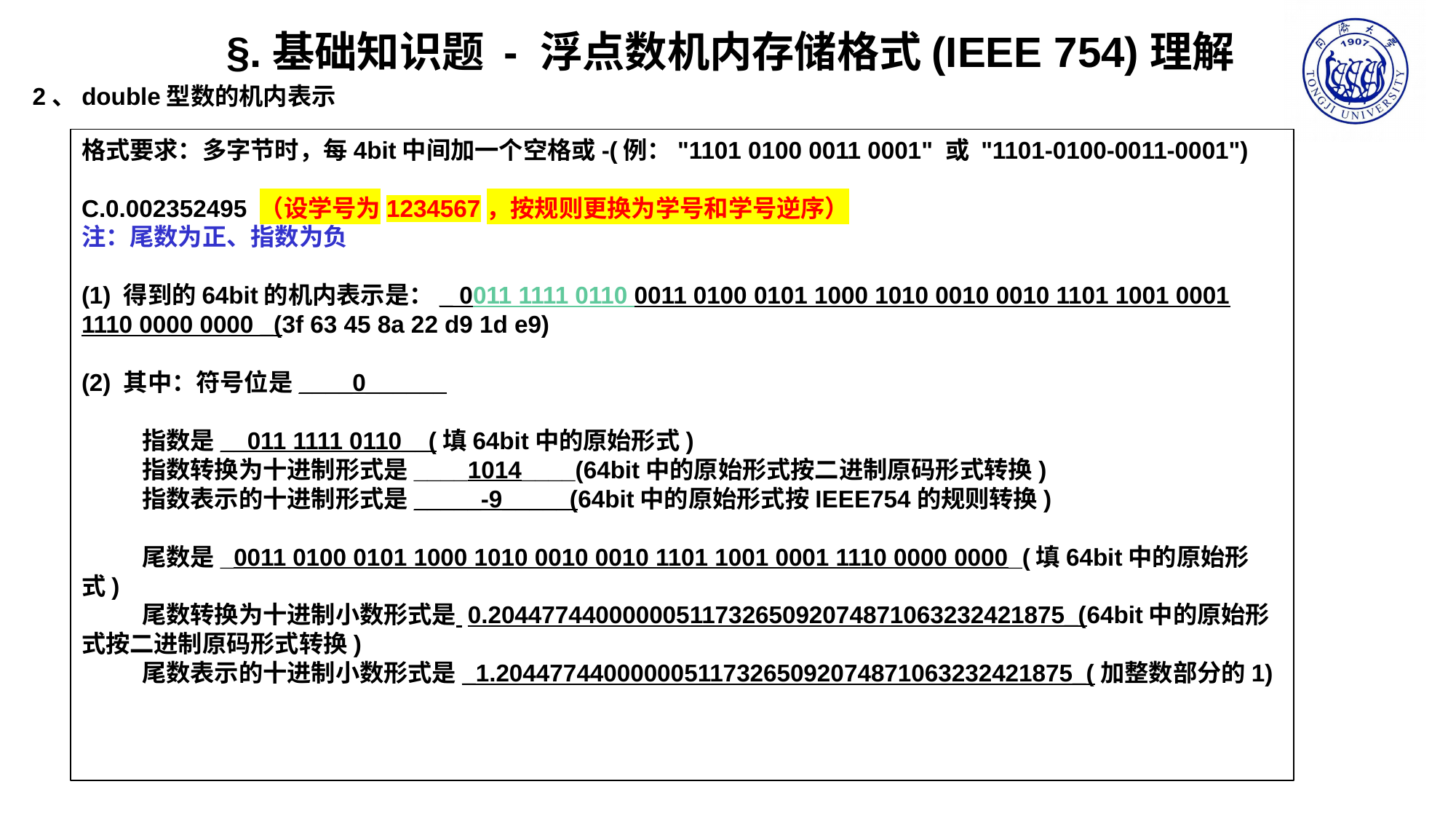

§.基础知识题 - 浮点数机内存储格式(IEEE 754)理解
2、double型数的机内表示
格式要求：多字节时，每4bit中间加一个空格或-(例："1101 0100 0011 0001" 或 "1101-0100-0011-0001")

C.0.002352495 （设学号为1234567，按规则更换为学号和学号逆序）
注：尾数为正、指数为负

(1) 得到的64bit的机内表示是：_ 0011 1111 0110 0011 0100 0101 1000 1010 0010 0010 1101 1001 0001 1110 0000 0000 _(3f 63 45 8a 22 d9 1d e9)

(2) 其中：符号位是____0______

          指数是__011 1111 0110__(填64bit中的原始形式)
          指数转换为十进制形式是____1014____(64bit中的原始形式按二进制原码形式转换)
          指数表示的十进制形式是_____-9_____(64bit中的原始形式按IEEE754的规则转换)

          尾数是_0011 0100 0101 1000 1010 0010 0010 1101 1001 0001 1110 0000 0000_(填64bit中的原始形式)
          尾数转换为十进制小数形式是 0.2044774400000051173265092074871063232421875_(64bit中的原始形式按二进制原码形式转换)
          尾数表示的十进制小数形式是_1.2044774400000051173265092074871063232421875_(加整数部分的1)